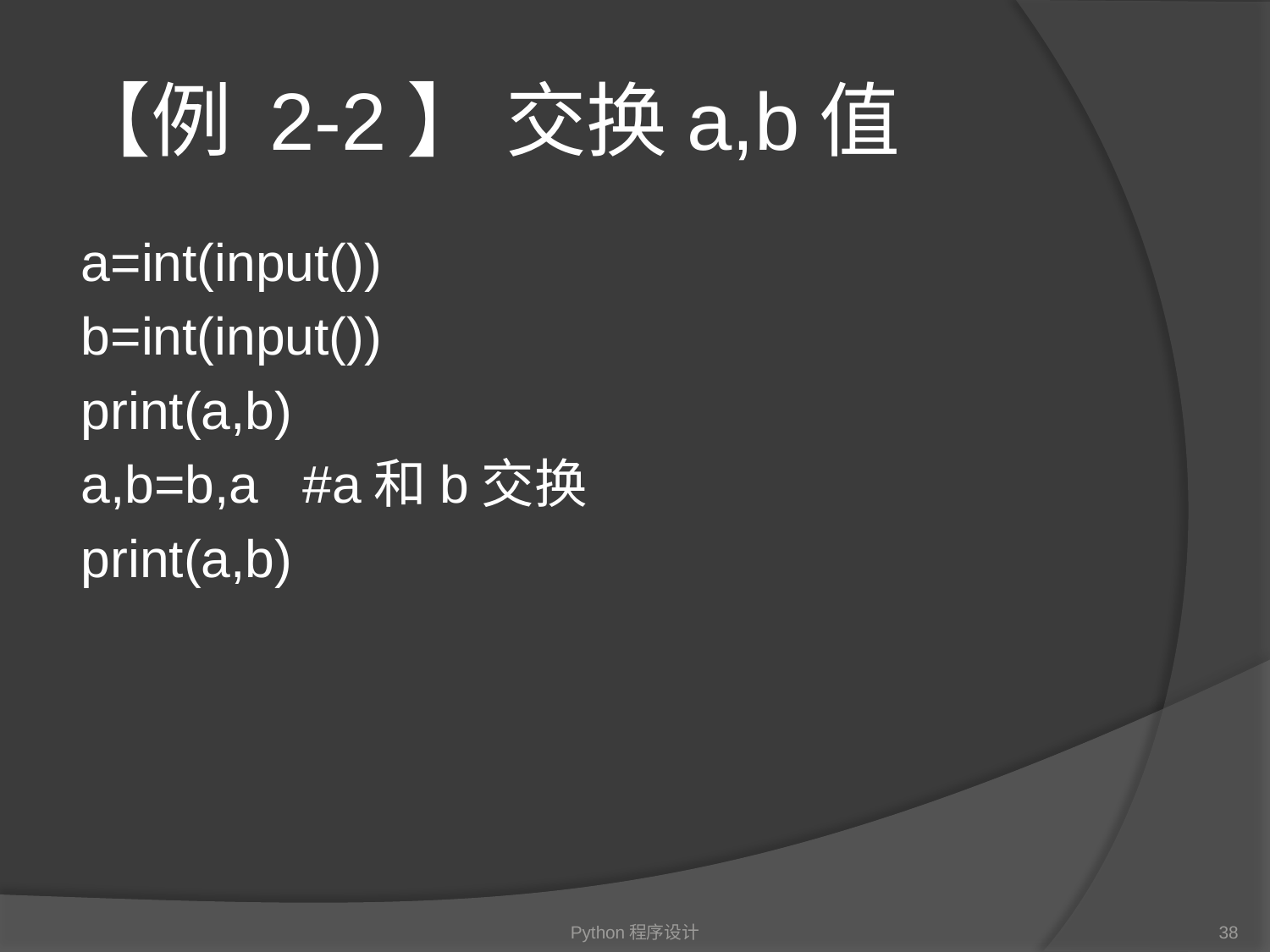

# 【例 2-2】 交换a,b值
a=int(input())
b=int(input())
print(a,b)
a,b=b,a   #a和b交换
print(a,b)

Python程序设计
38